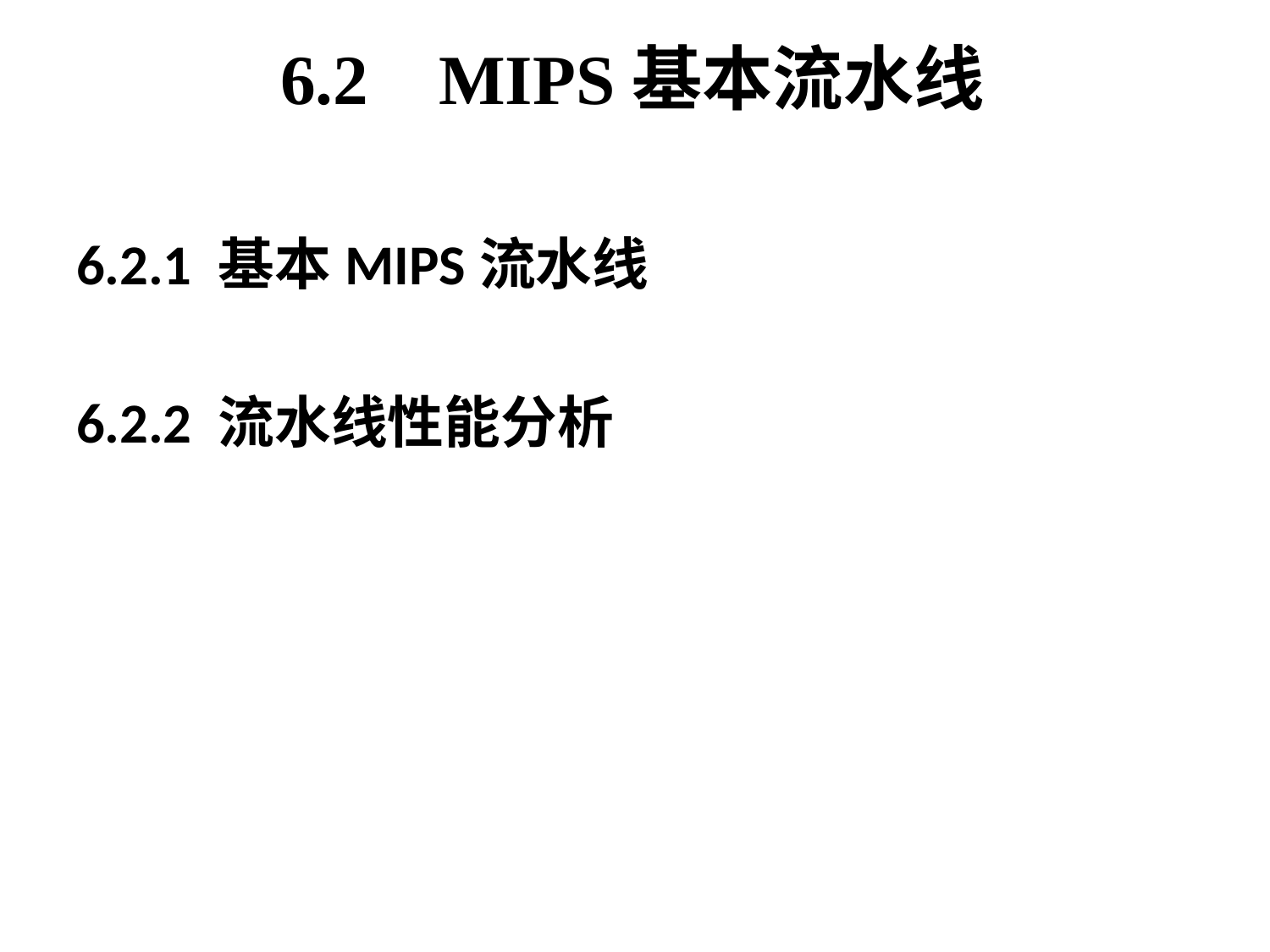

# 6.2    MIPS基本流水线
6.2.1 基本MIPS流水线

6.2.2 流水线性能分析